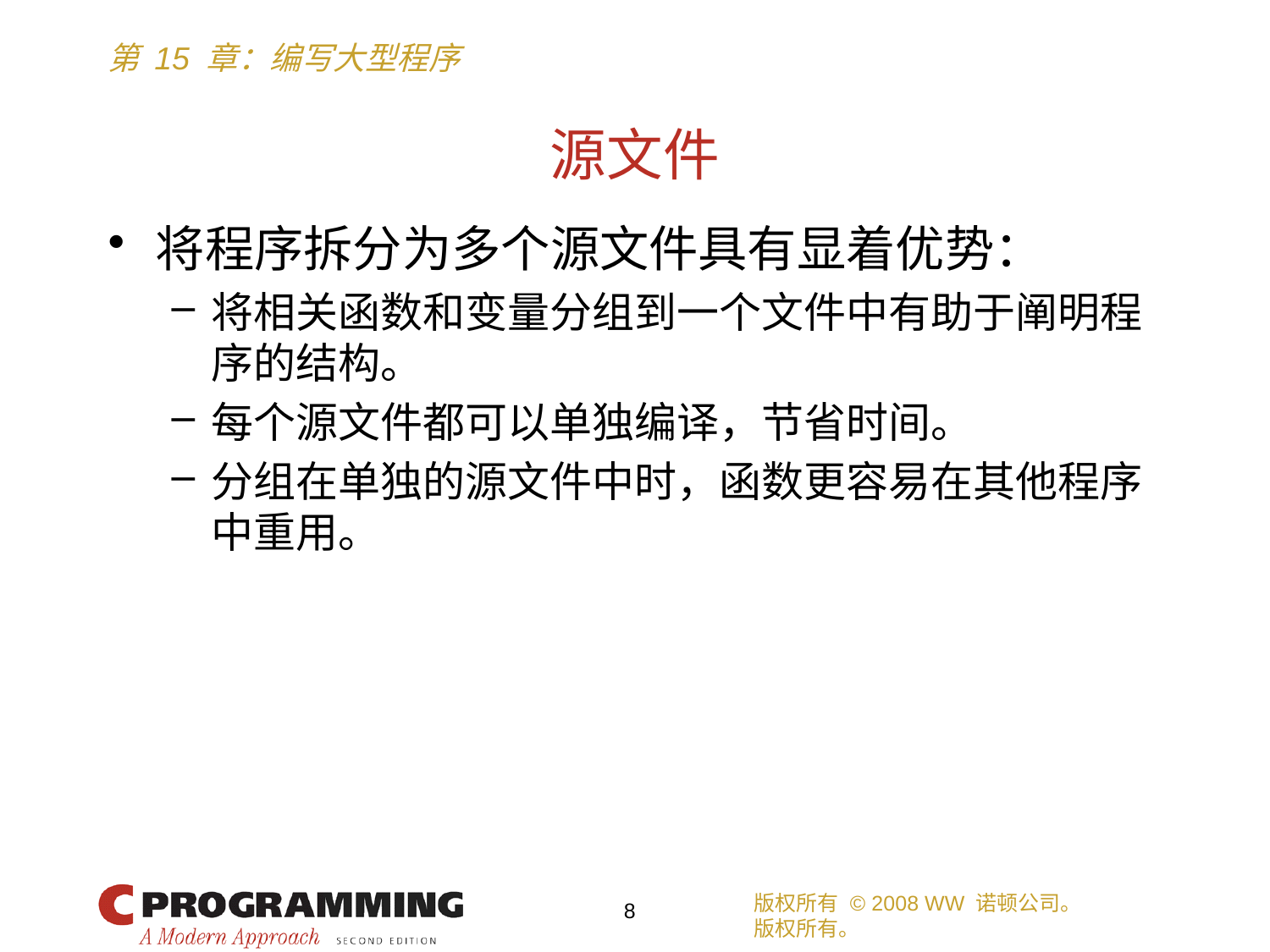

# 源文件
将程序拆分为多个源文件具有显着优势：
将相关函数和变量分组到一个文件中有助于阐明程序的结构。
每个源文件都可以单独编译，节省时间。
分组在单独的源文件中时，函数更容易在其他程序中重用。
版权所有 © 2008 WW 诺顿公司。
版权所有。
8